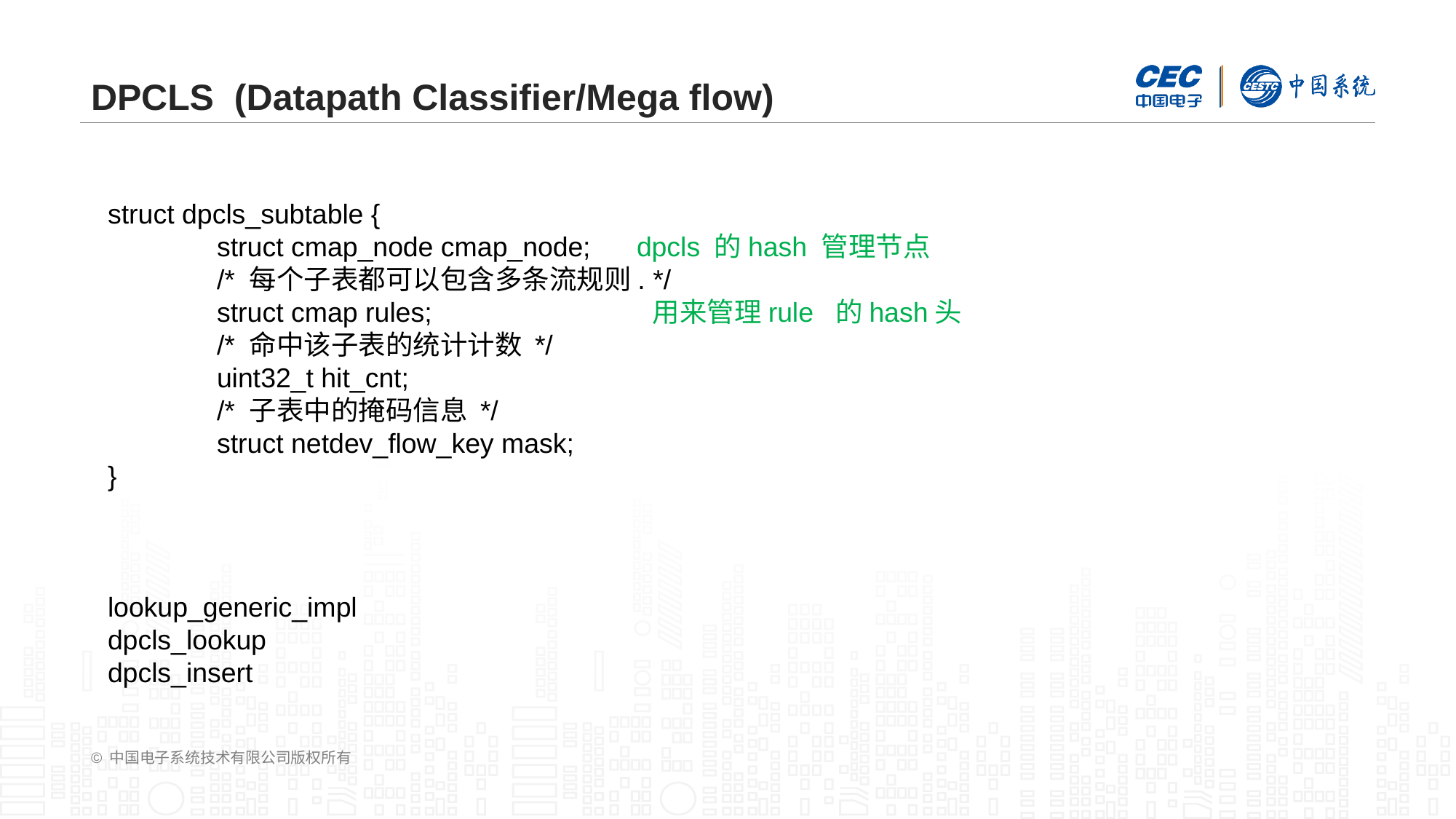

# DPCLS  (Datapath Classifier/Mega flow)
struct dpcls_subtable {
	struct cmap_node cmap_node;      dpcls 的hash 管理节点
	/* 每个子表都可以包含多条流规则. */
	struct cmap rules;                            用来管理rule  的hash头
	/* 命中该子表的统计计数 */
	uint32_t hit_cnt;
	/* 子表中的掩码信息 */
	struct netdev_flow_key mask;
}

lookup_generic_impl
dpcls_lookup
dpcls_insert
© 中国电子系统技术有限公司版权所有
15